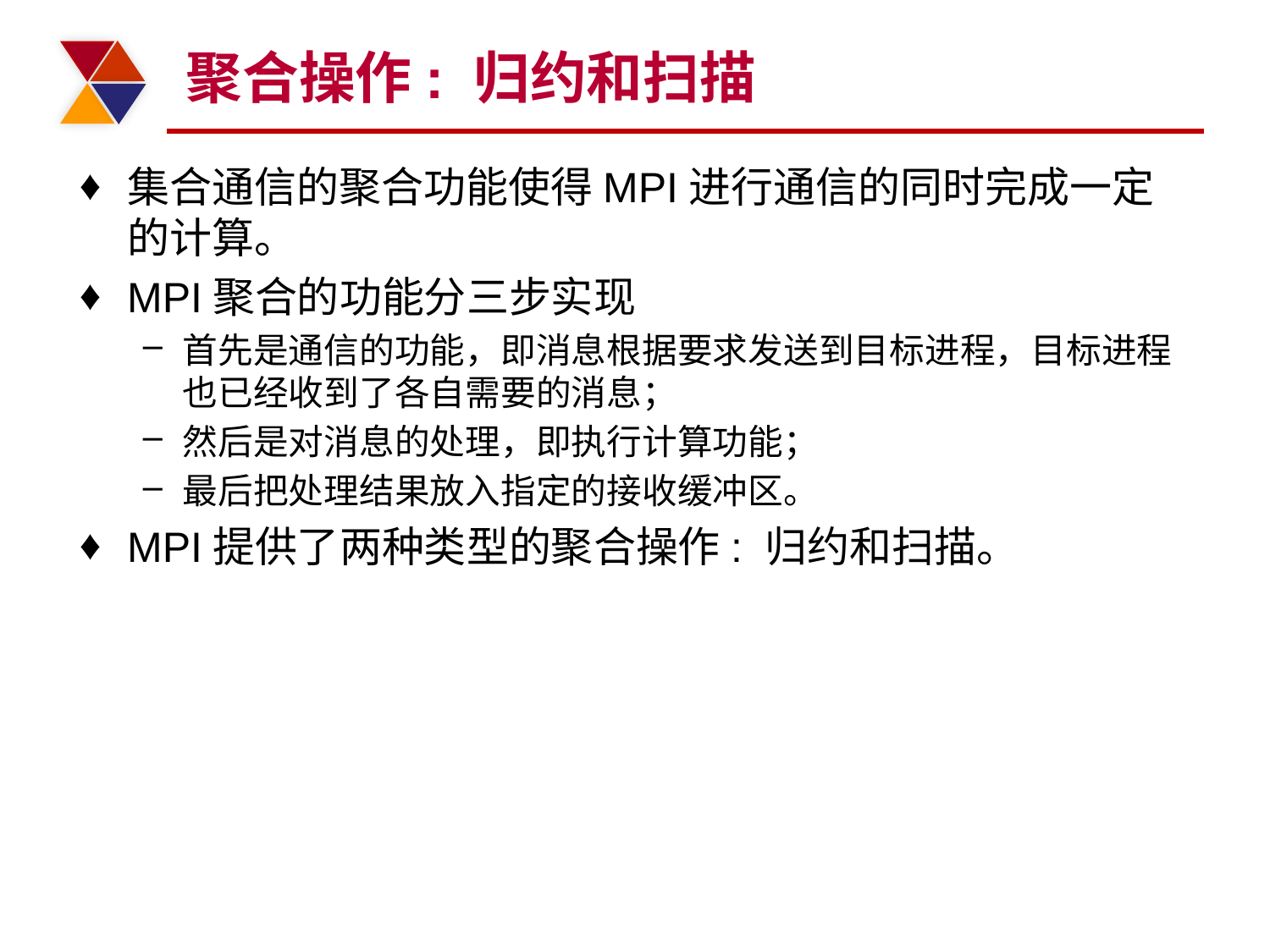

# 聚合操作: 归约和扫描
集合通信的聚合功能使得MPI进行通信的同时完成一定的计算。
MPI聚合的功能分三步实现
首先是通信的功能，即消息根据要求发送到目标进程，目标进程也已经收到了各自需要的消息；
然后是对消息的处理，即执行计算功能；
最后把处理结果放入指定的接收缓冲区。
MPI提供了两种类型的聚合操作: 归约和扫描。